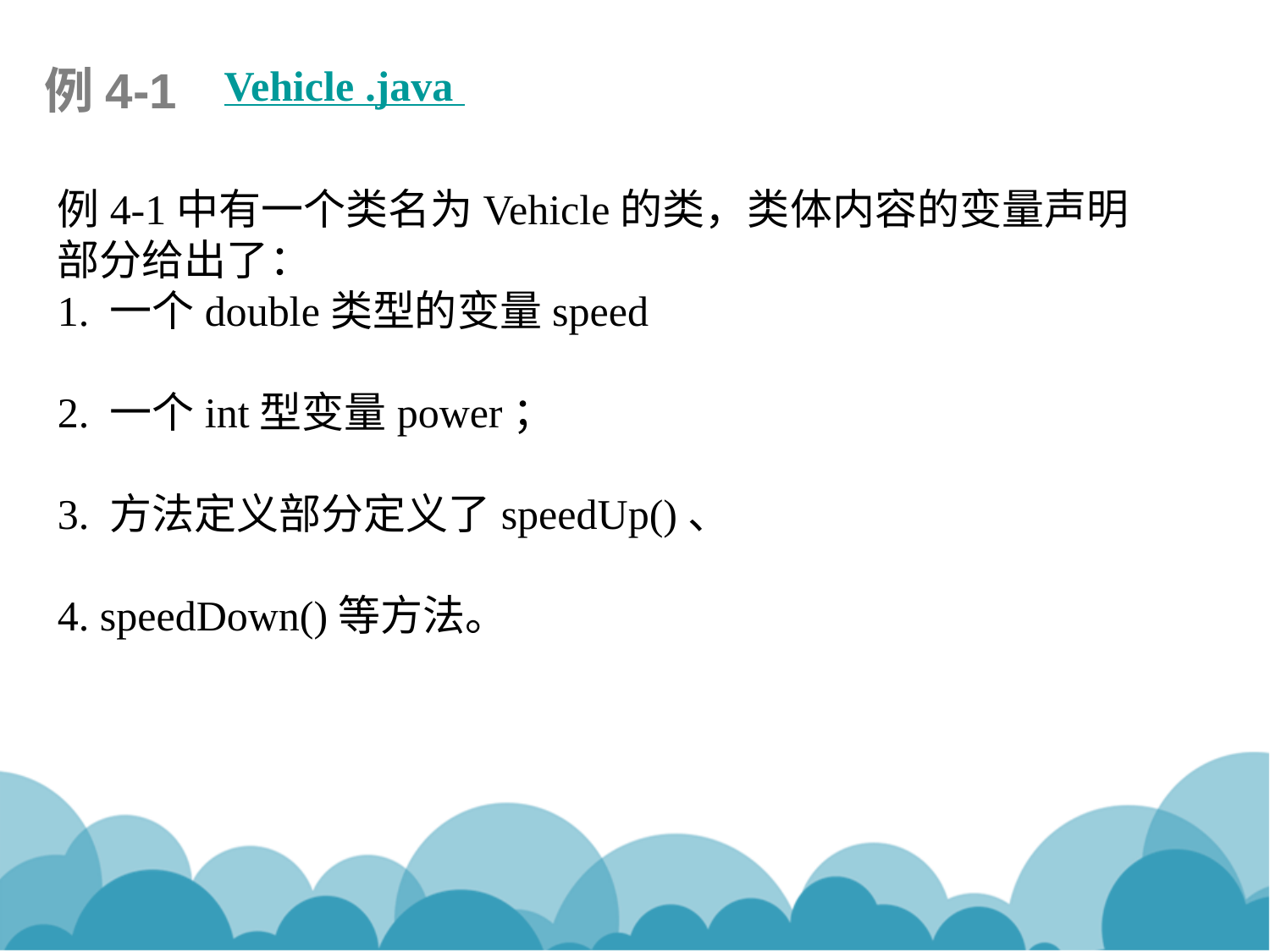

例4-1
Vehicle .java
例4-1中有一个类名为Vehicle的类，类体内容的变量声明部分给出了：
1. 一个double类型的变量speed

2. 一个int型变量power；

3. 方法定义部分定义了speedUp()、

4. speedDown()等方法。
8